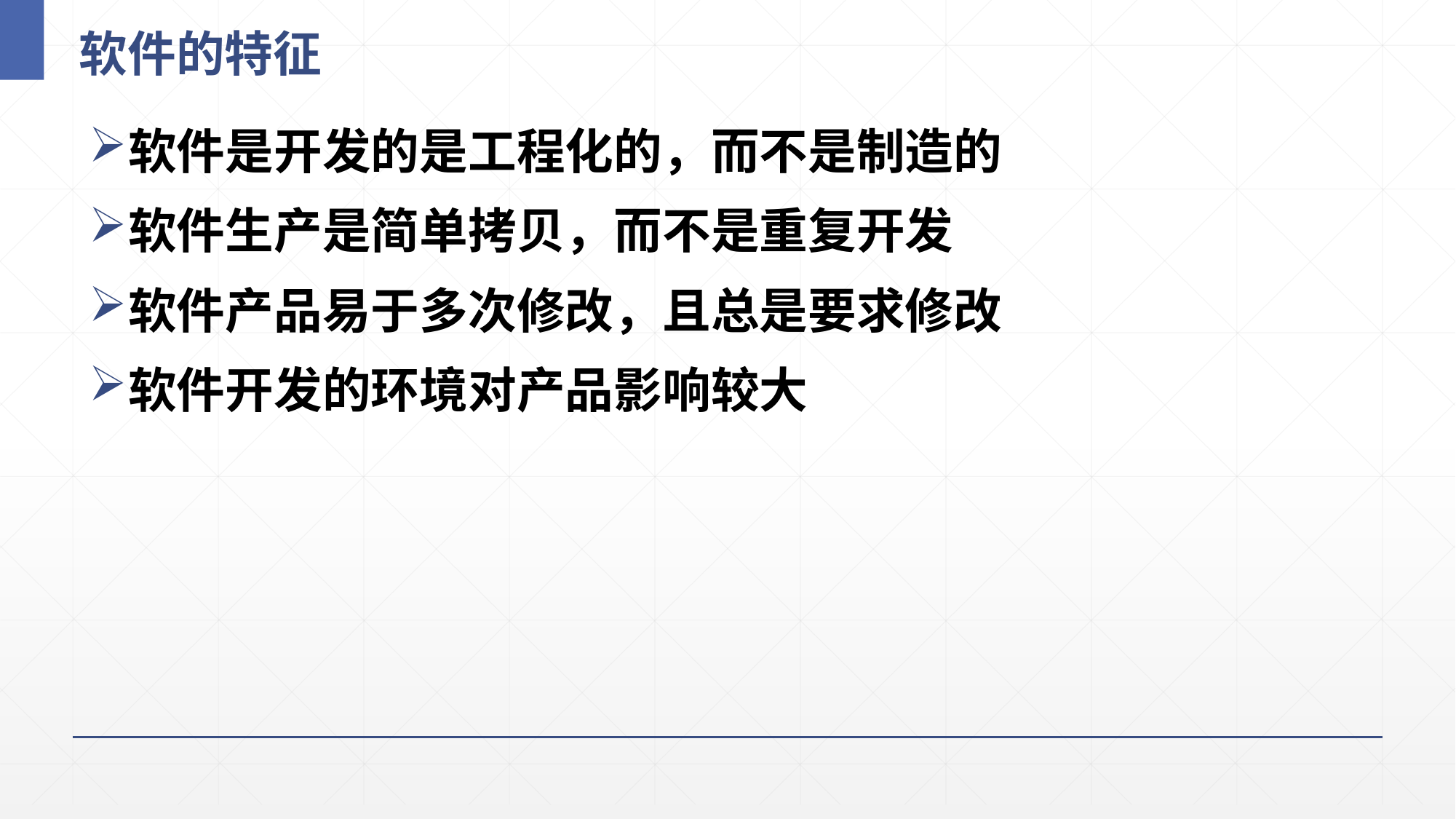

# 软件的特征
软件是开发的是工程化的，而不是制造的
软件生产是简单拷贝，而不是重复开发
软件产品易于多次修改，且总是要求修改
软件开发的环境对产品影响较大